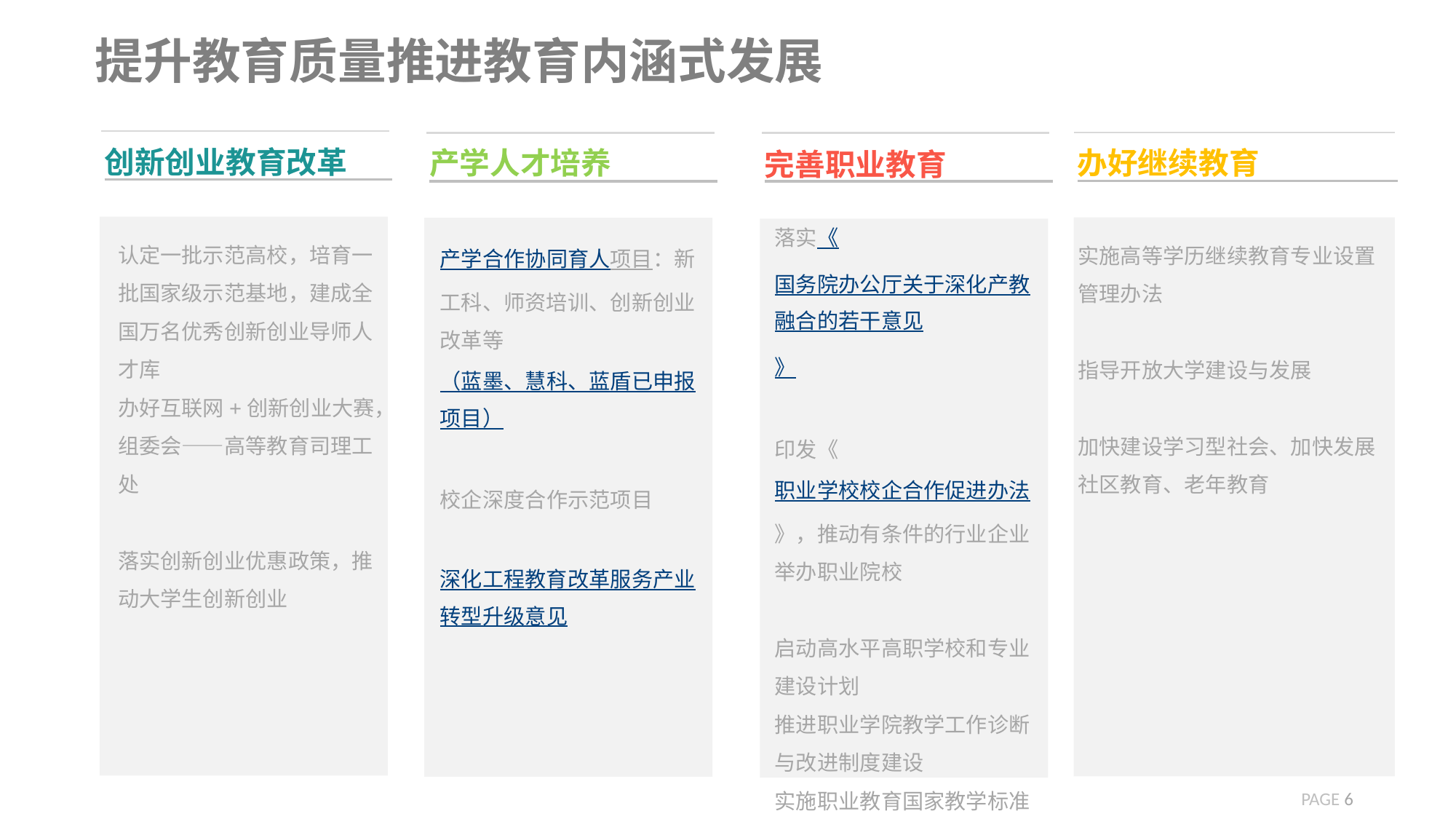

提升教育质量推进教育内涵式发展

认定一批示范高校，培育一批国家级示范基地，建成全国万名优秀创新创业导师人才库
办好互联网+创新创业大赛，组委会——高等教育司理工处

落实创新创业优惠政策，推动大学生创新创业

创新创业教育改革
办好继续教育

实施高等学历继续教育专业设置管理办法

指导开放大学建设与发展

加快建设学习型社会、加快发展社区教育、老年教育
产学人才培养

产学合作协同育人项目：新工科、师资培训、创新创业改革等
（蓝墨、慧科、蓝盾已申报项目）

校企深度合作示范项目

深化工程教育改革服务产业转型升级意见
落实《国务院办公厅关于深化产教融合的若干意见》

印发《职业学校校企合作促进办法》，推动有条件的行业企业举办职业院校

启动高水平高职学校和专业建设计划
推进职业学院教学工作诊断与改进制度建设
实施职业教育国家教学标准

举办全国职业院校技能大赛和信息化教学大赛

完善职业教育
PAGE 6